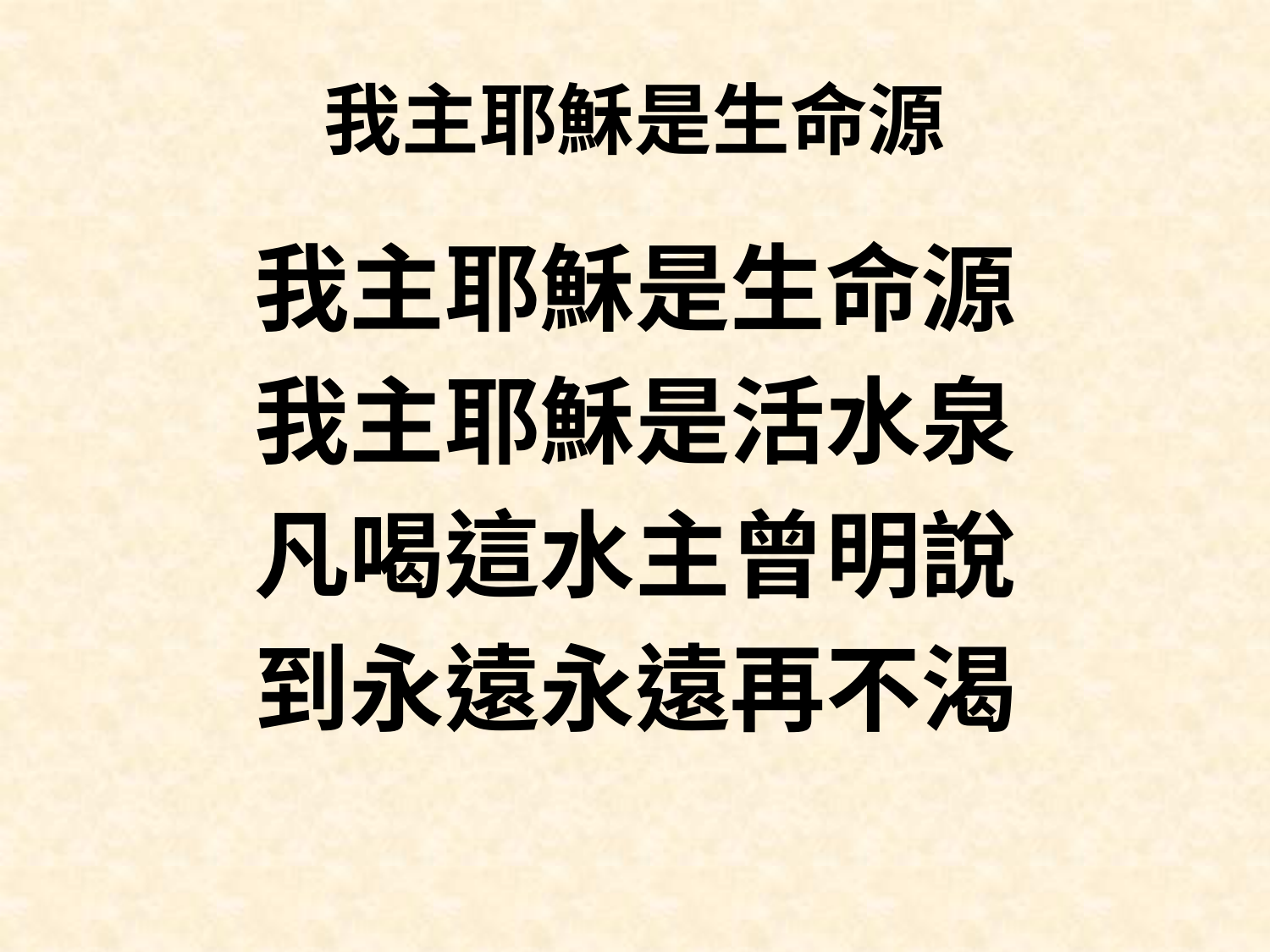

# 我主耶穌是生命源
我主耶穌是生命源
我主耶穌是活水泉
凡喝這水主曾明說
到永遠永遠再不渴